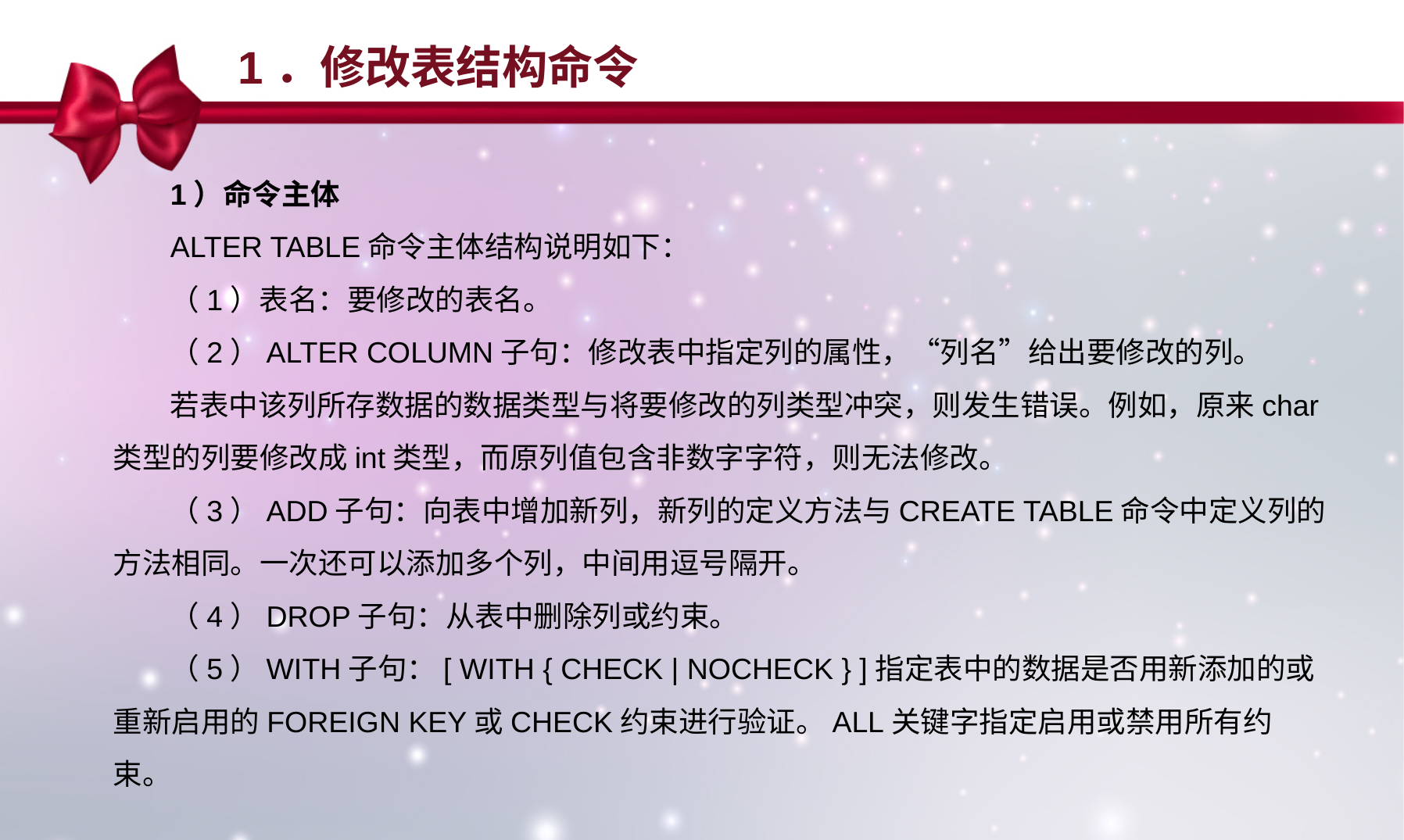

1．修改表结构命令
1）命令主体
ALTER TABLE命令主体结构说明如下：
（1）表名：要修改的表名。
（2）ALTER COLUMN子句：修改表中指定列的属性，“列名”给出要修改的列。
若表中该列所存数据的数据类型与将要修改的列类型冲突，则发生错误。例如，原来char类型的列要修改成int类型，而原列值包含非数字字符，则无法修改。
（3）ADD子句：向表中增加新列，新列的定义方法与CREATE TABLE命令中定义列的方法相同。一次还可以添加多个列，中间用逗号隔开。
（4）DROP子句：从表中删除列或约束。
（5）WITH子句：[ WITH { CHECK | NOCHECK } ]指定表中的数据是否用新添加的或重新启用的FOREIGN KEY或CHECK约束进行验证。ALL关键字指定启用或禁用所有约束。